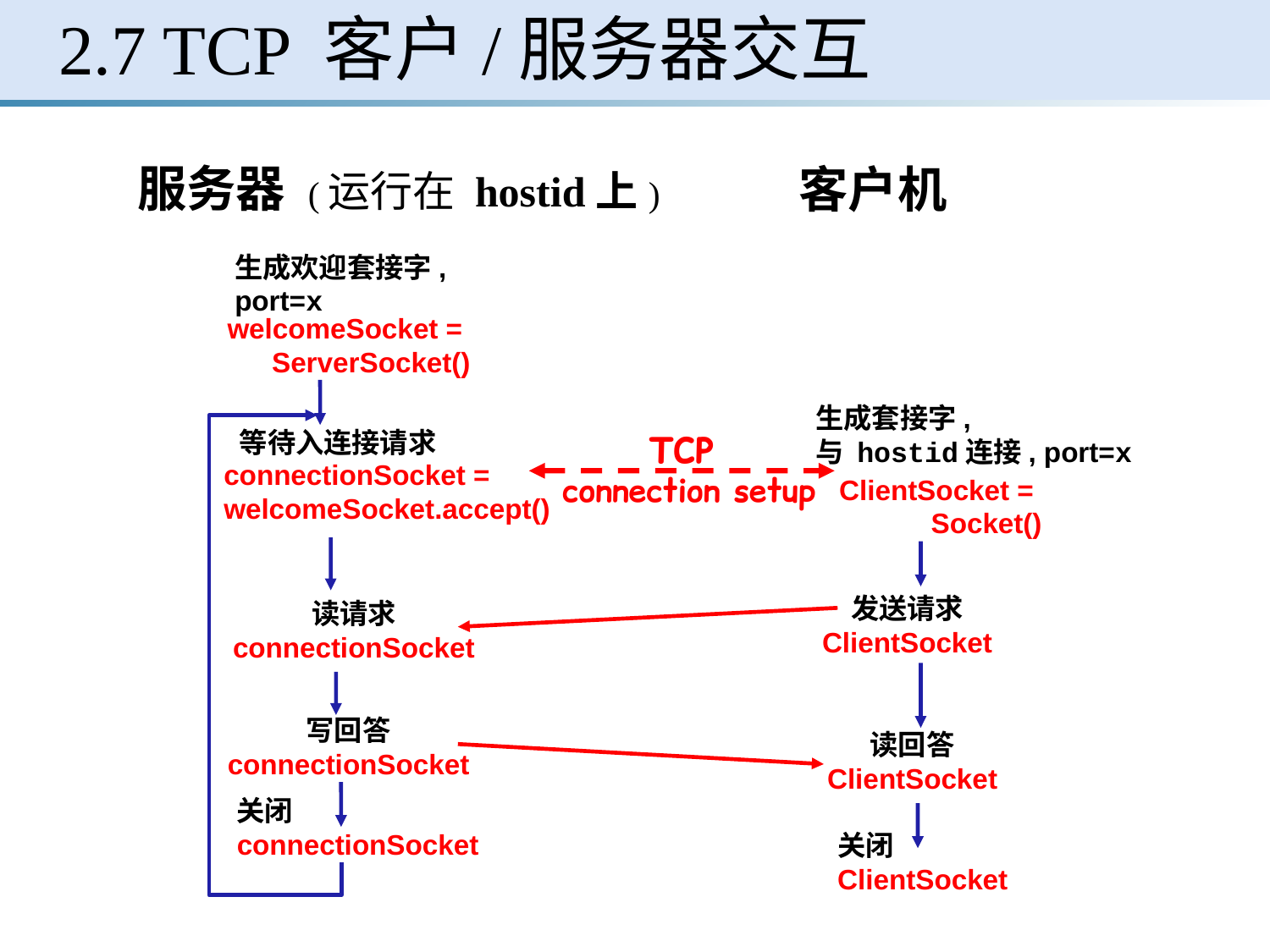

# 2.7 TCP 客户/服务器交互
服务器 (运行在 hostid上)
客户机
生成欢迎套接字,
port=x
welcomeSocket =
ServerSocket()

生成套接字,
与 hostid连接, port=x
ClientSocket =
Socket()

等待入连接请求
connectionSocket =
welcomeSocket.accept()
TCP
connection setup

读请求
connectionSocket

写回答
connectionSocket

发送请求
ClientSocket

读回答
ClientSocket

关闭
ClientSocket

关闭
connectionSocket